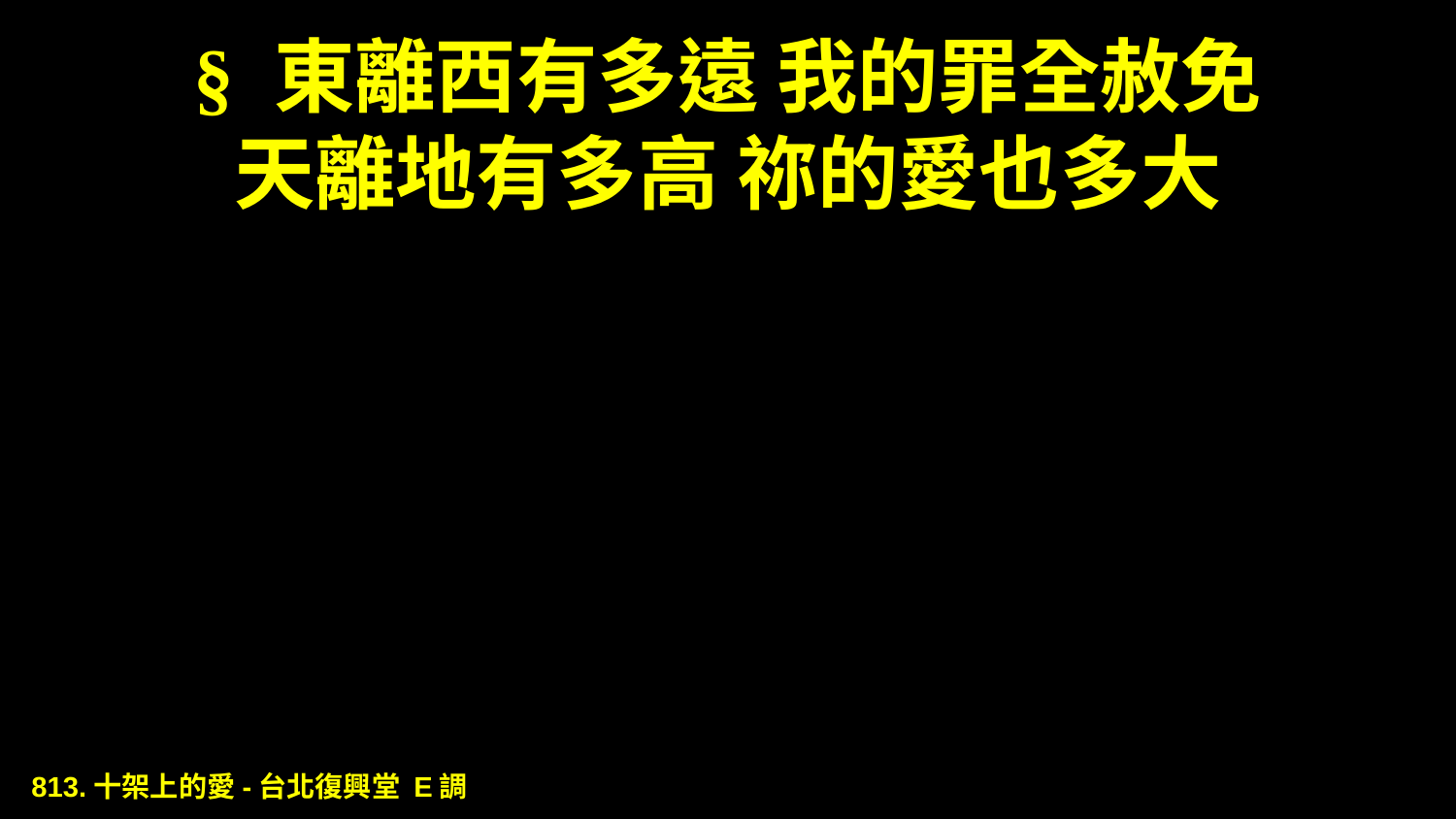

# § 東離西有多遠 我的罪全赦免 天離地有多高 祢的愛也多大
813.十架上的愛-台北復興堂 E調